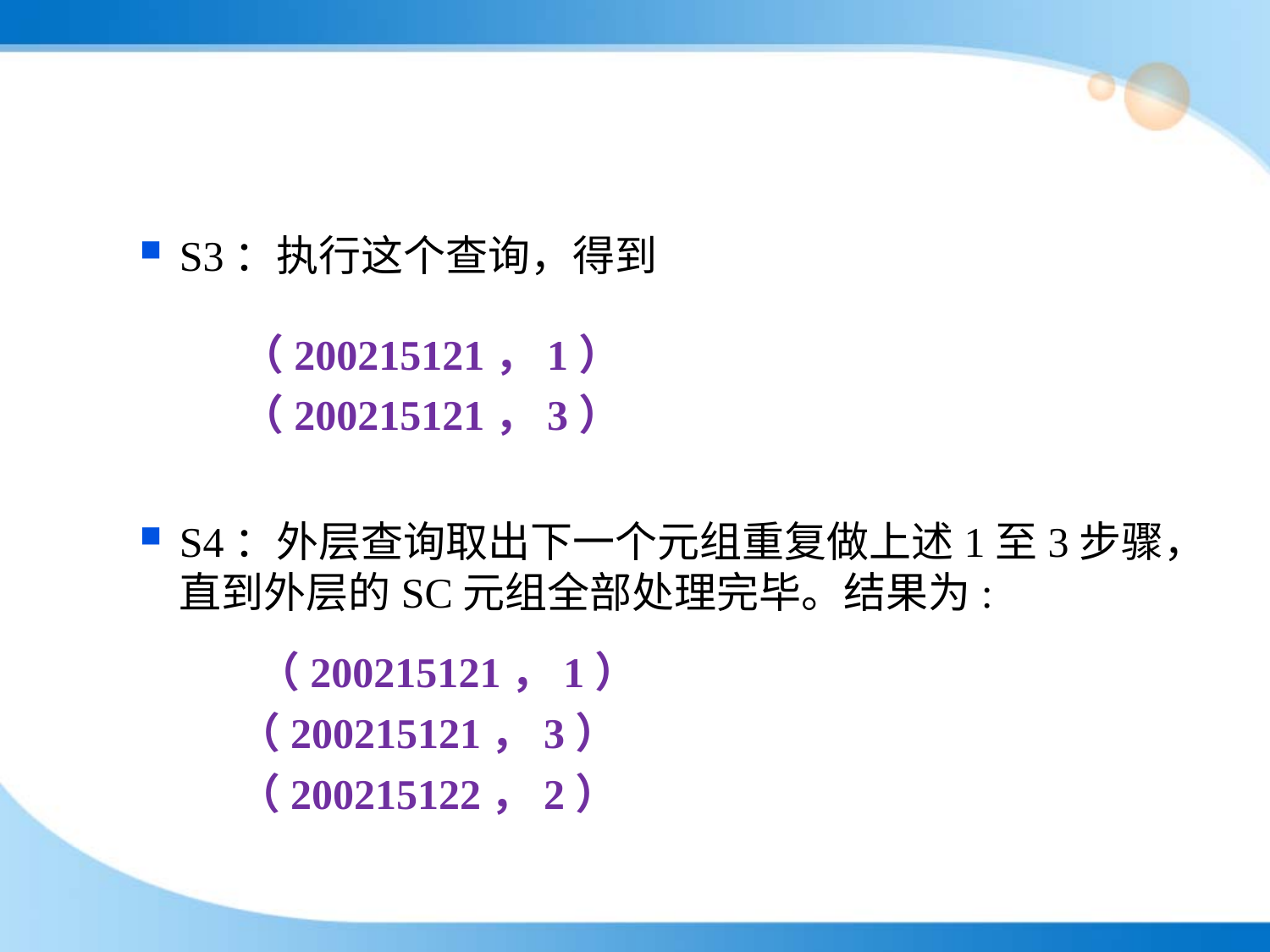

#
S3：执行这个查询，得到

S4：外层查询取出下一个元组重复做上述1至3步骤，直到外层的SC元组全部处理完毕。结果为:
（200215121，1）
（200215121，3）
 （200215121，1）
（200215121，3）
（200215122，2）